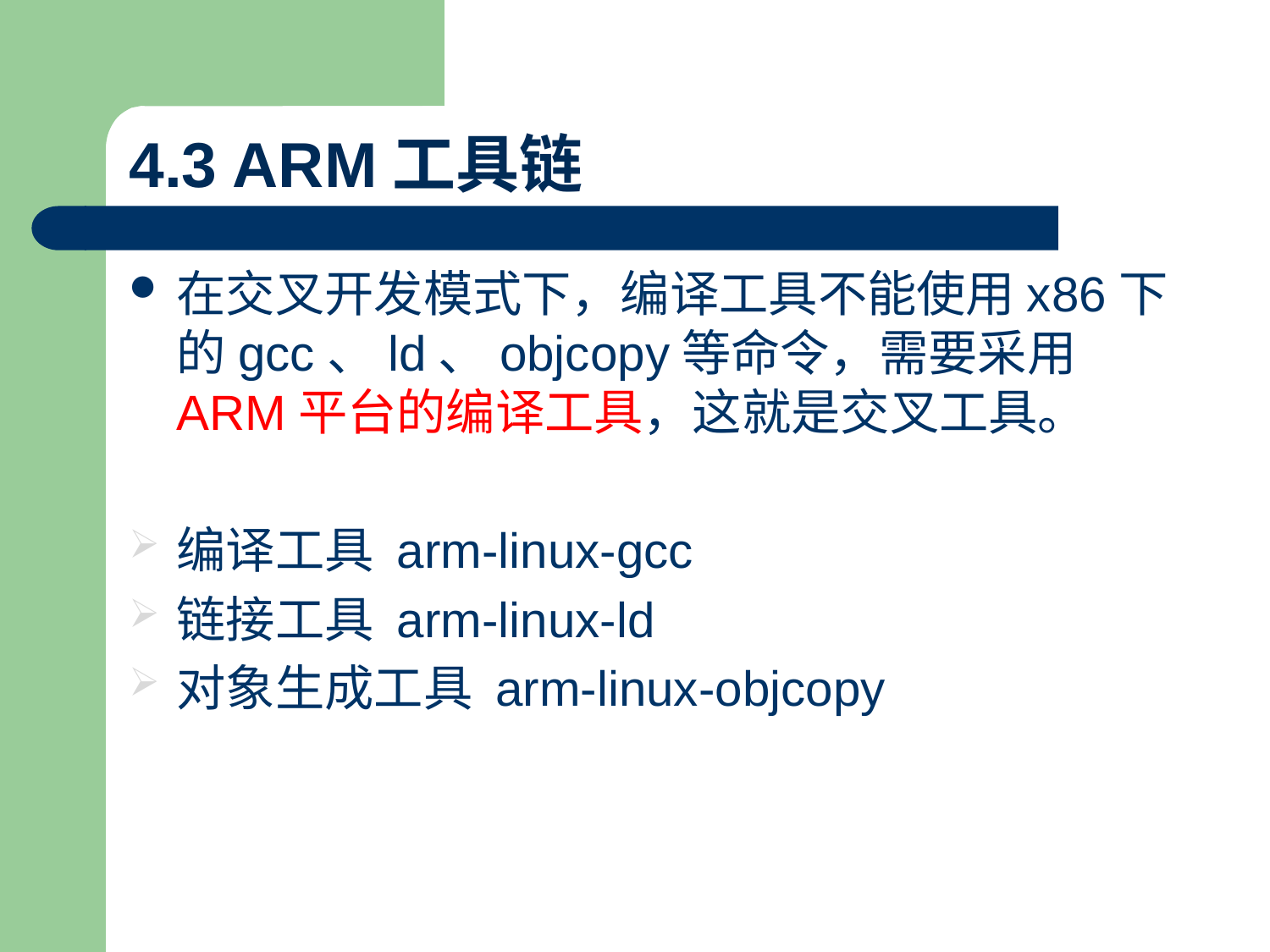

# 4.3 ARM工具链
在交叉开发模式下，编译工具不能使用x86下的gcc、ld、objcopy等命令，需要采用ARM平台的编译工具，这就是交叉工具。

编译工具 arm-linux-gcc
链接工具 arm-linux-ld
对象生成工具 arm-linux-objcopy